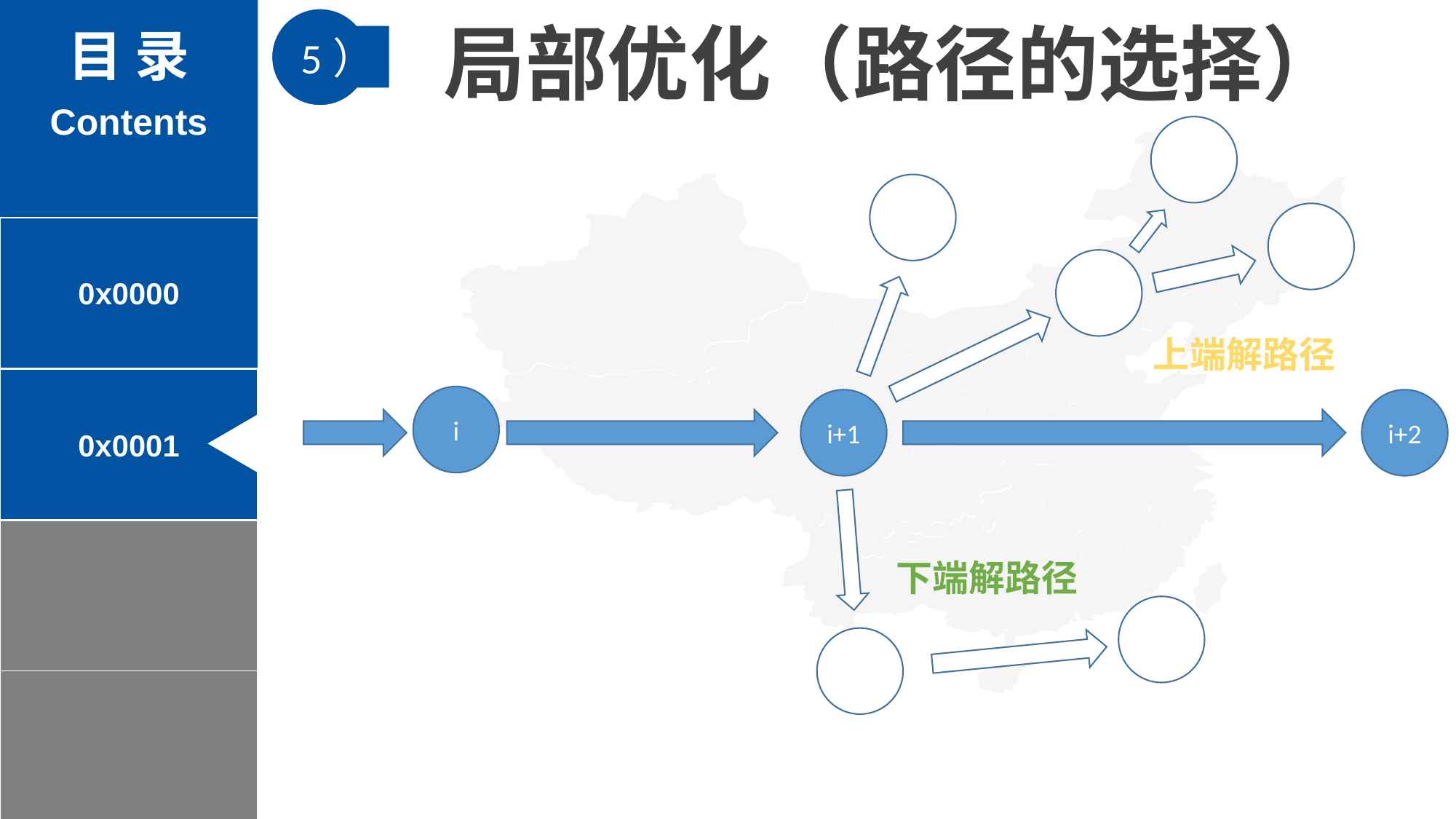

局部优化（路径的选择）

5）
目 录
Contents

0x0000

上端解路径

0x0001
i
i+1
i+2

下端解路径